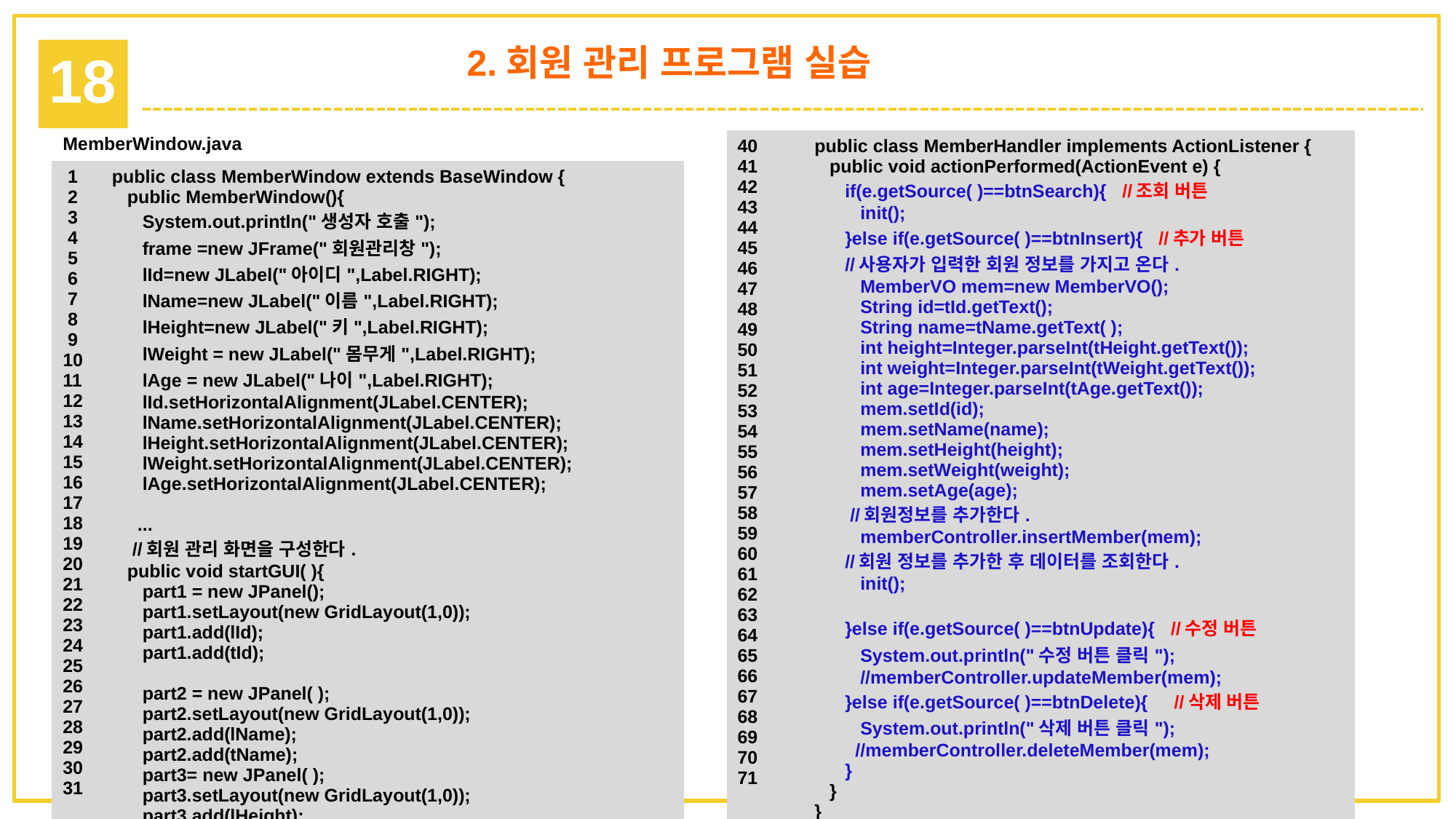

2.회원 관리 프로그램 실습
18

|  |  |
| --- | --- |
| 40 41 42 43 44 45 46 47 48 49 50 51 52 53 54 55 56 57 58 59 60 61 62 63 64 65 66 67 68 69 70 71 | public class MemberHandler implements ActionListener { public void actionPerformed(ActionEvent e) { if(e.getSource( )==btnSearch){ //조회 버튼 init(); }else if(e.getSource( )==btnInsert){ //추가 버튼 //사용자가 입력한 회원 정보를 가지고 온다. MemberVO mem=new MemberVO(); String id=tId.getText(); String name=tName.getText( ); int height=Integer.parseInt(tHeight.getText()); int weight=Integer.parseInt(tWeight.getText()); int age=Integer.parseInt(tAge.getText()); mem.setId(id); mem.setName(name); mem.setHeight(height); mem.setWeight(weight); mem.setAge(age); //회원정보를 추가한다. memberController.insertMember(mem); //회원 정보를 추가한 후 데이터를 조회한다. init(); }else if(e.getSource( )==btnUpdate){ //수정 버튼 System.out.println("수정 버튼 클릭"); //memberController.updateMember(mem); }else if(e.getSource( )==btnDelete){ //삭제 버튼 System.out.println("삭제 버튼 클릭"); //memberController.deleteMember(mem); } } } } |
| MemberWindow.java |  |
| --- | --- |
| 1 2 3 4 5 6 7 8 9 10 11 12 13 14 15 16 17 18 19 20 21 22 23 24 25 26 27 28 29 30 31 | public class MemberWindow extends BaseWindow { public MemberWindow(){ System.out.println("생성자 호출"); frame =new JFrame("회원관리창"); lId=new JLabel("아이디",Label.RIGHT); lName=new JLabel("이름",Label.RIGHT); lHeight=new JLabel("키",Label.RIGHT); lWeight = new JLabel("몸무게",Label.RIGHT); lAge = new JLabel("나이",Label.RIGHT); lId.setHorizontalAlignment(JLabel.CENTER); lName.setHorizontalAlignment(JLabel.CENTER); lHeight.setHorizontalAlignment(JLabel.CENTER); lWeight.setHorizontalAlignment(JLabel.CENTER); lAge.setHorizontalAlignment(JLabel.CENTER); ... //회원 관리 화면을 구성한다. public void startGUI( ){ part1 = new JPanel(); part1.setLayout(new GridLayout(1,0)); part1.add(lId); part1.add(tId); part2 = new JPanel( ); part2.setLayout(new GridLayout(1,0)); part2.add(lName); part2.add(tName); part3= new JPanel( ); part3.setLayout(new GridLayout(1,0)); part3.add(lHeight); part3.add(tHeight); |